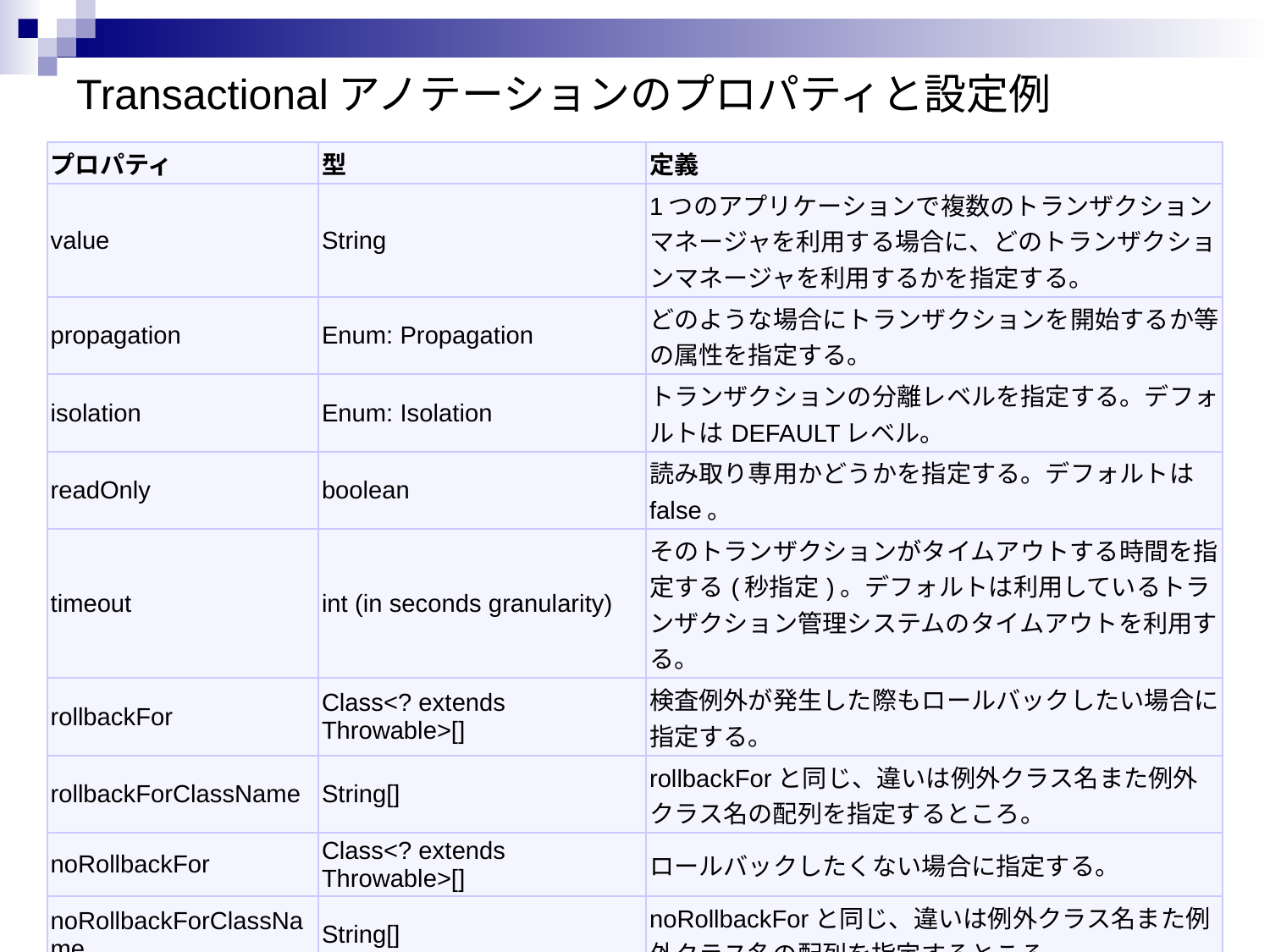

# Transactionalアノテーションのプロパティと設定例
| プロパティ | 型 | 定義 |
| --- | --- | --- |
| value | String | 1つのアプリケーションで複数のトランザクションマネージャを利用する場合に、どのトランザクションマネージャを利用するかを指定する。 |
| propagation | Enum: Propagation | どのような場合にトランザクションを開始するか等の属性を指定する。 |
| isolation | Enum: Isolation | トランザクションの分離レベルを指定する。デフォルトはDEFAULTレベル。 |
| readOnly | boolean | 読み取り専用かどうかを指定する。デフォルトはfalse。 |
| timeout | int (in seconds granularity) | そのトランザクションがタイムアウトする時間を指定する(秒指定)。デフォルトは利用しているトランザクション管理システムのタイムアウトを利用する。 |
| rollbackFor | Class<? extends Throwable>[] | 検査例外が発生した際もロールバックしたい場合に指定する。 |
| rollbackForClassName | String[] | rollbackForと同じ、違いは例外クラス名また例外クラス名の配列を指定するところ。 |
| noRollbackFor | Class<? extends Throwable>[] | ロールバックしたくない場合に指定する。 |
| noRollbackForClassName | String[] | noRollbackForと同じ、違いは例外クラス名また例外クラス名の配列を指定するところ。 |